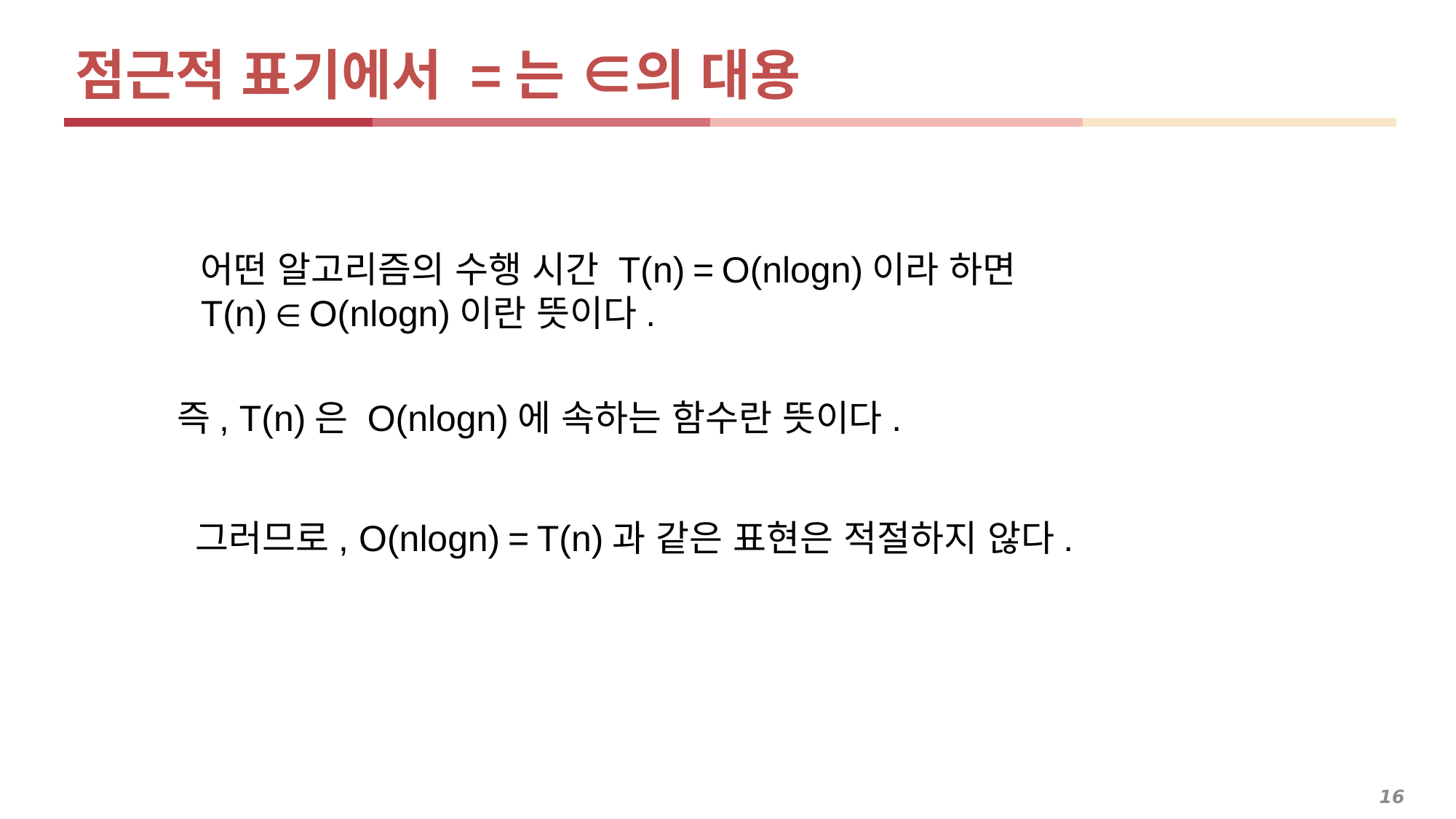

점근적 표기에서 =는 ∈의 대용
어떤 알고리즘의 수행 시간 T(n) = O(nlogn)이라 하면
T(n) ∈ O(nlogn)이란 뜻이다.
즉, T(n)은 O(nlogn)에 속하는 함수란 뜻이다.
그러므로, O(nlogn) = T(n)과 같은 표현은 적절하지 않다.